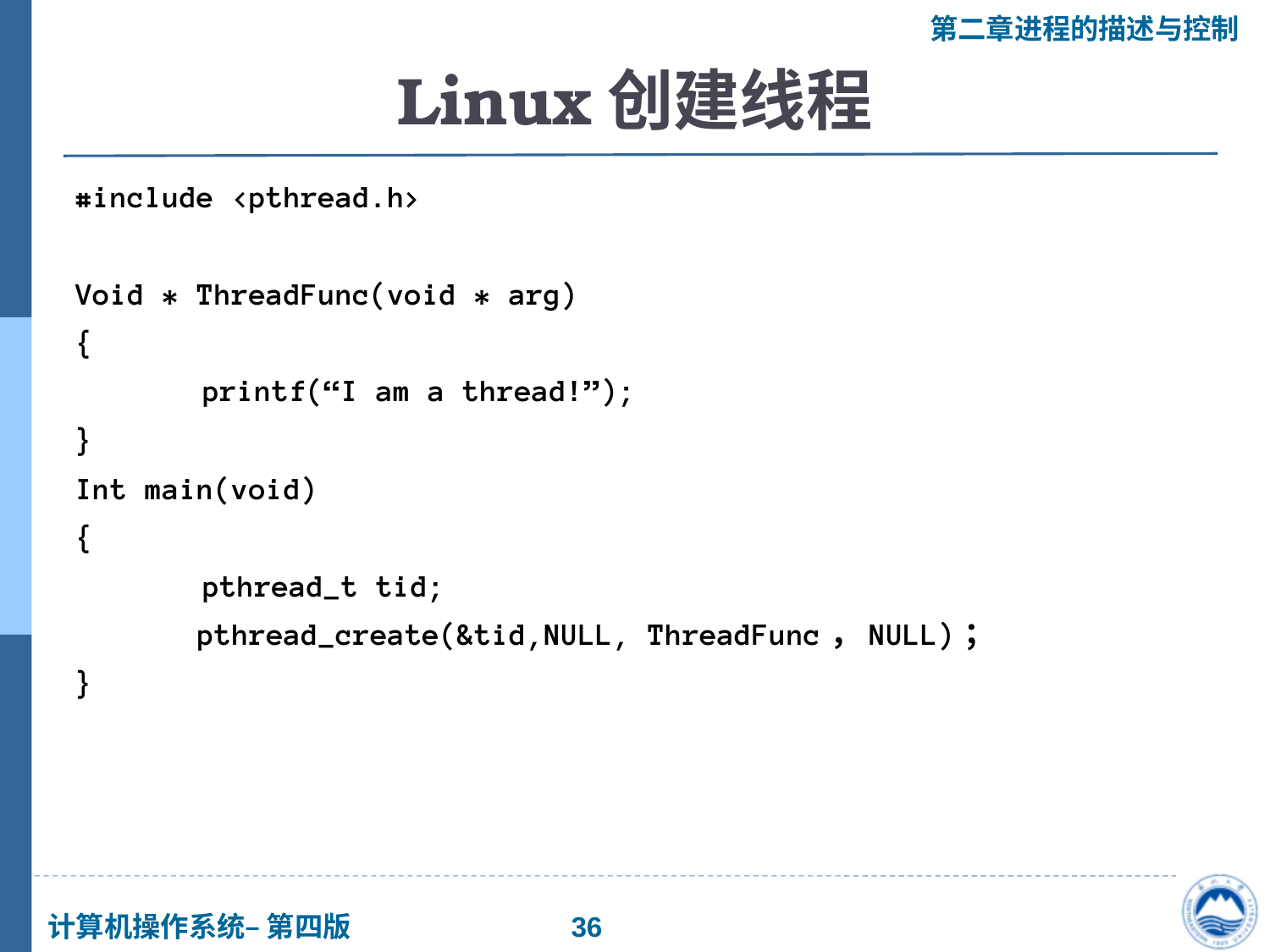

# Linux创建线程
#include <pthread.h>

Void * ThreadFunc(void * arg)
{
	printf(“I am a thread!”);
}
Int main(void)
{
	pthread_t tid;
       pthread_create(&tid,NULL, ThreadFunc，NULL)；
}